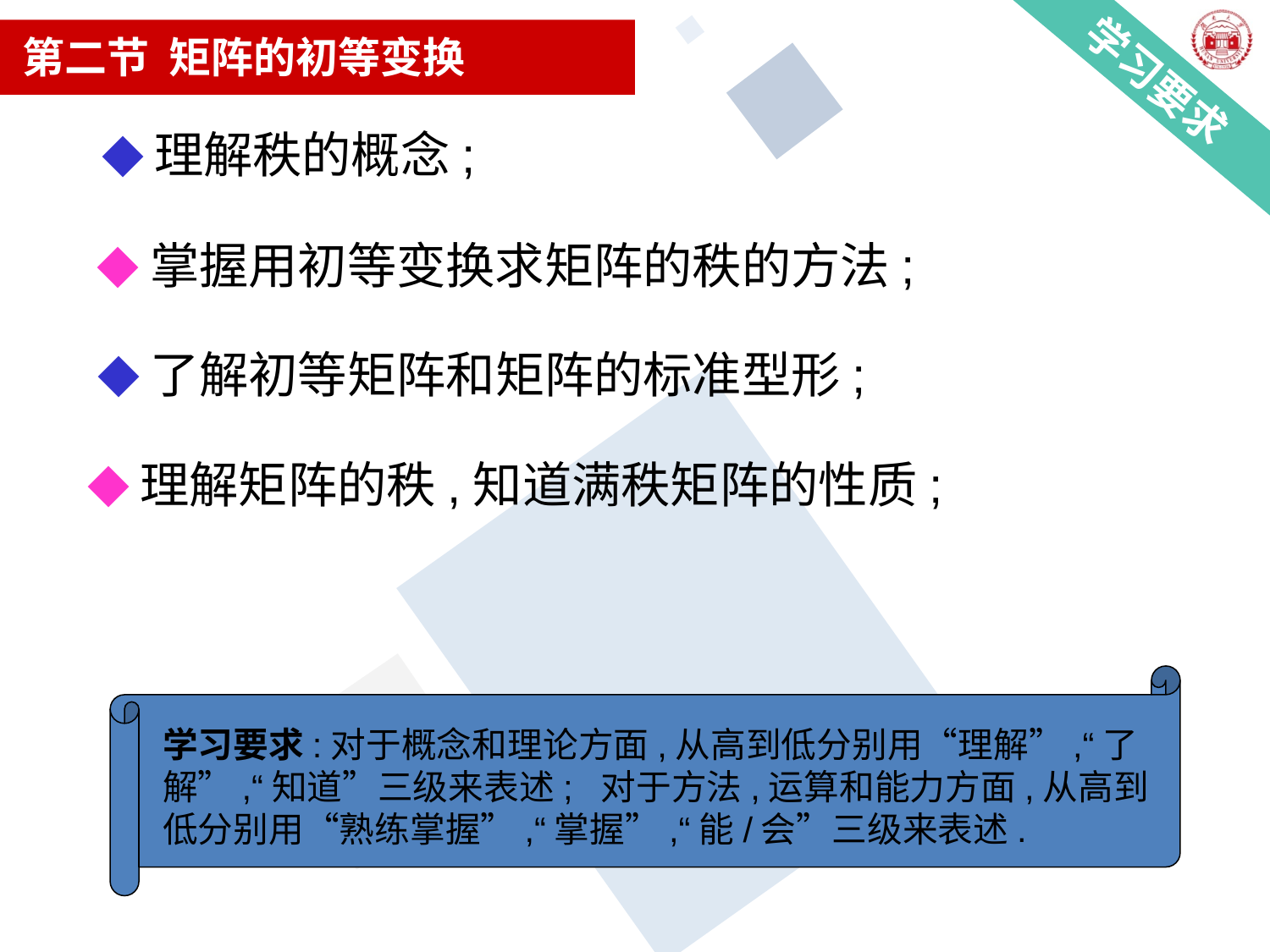

# 第二节  矩阵的初等变换
学习要求
◆理解秩的概念;
◆掌握用初等变换求矩阵的秩的方法;
◆了解初等矩阵和矩阵的标准型形;
◆理解矩阵的秩,知道满秩矩阵的性质;

学习要求:对于概念和理论方面,从高到低分别用“理解”,“了解”,“知道”三级来表述;  对于方法,运算和能力方面,从高到低分别用“熟练掌握”,“掌握”,“能/会”三级来表述.